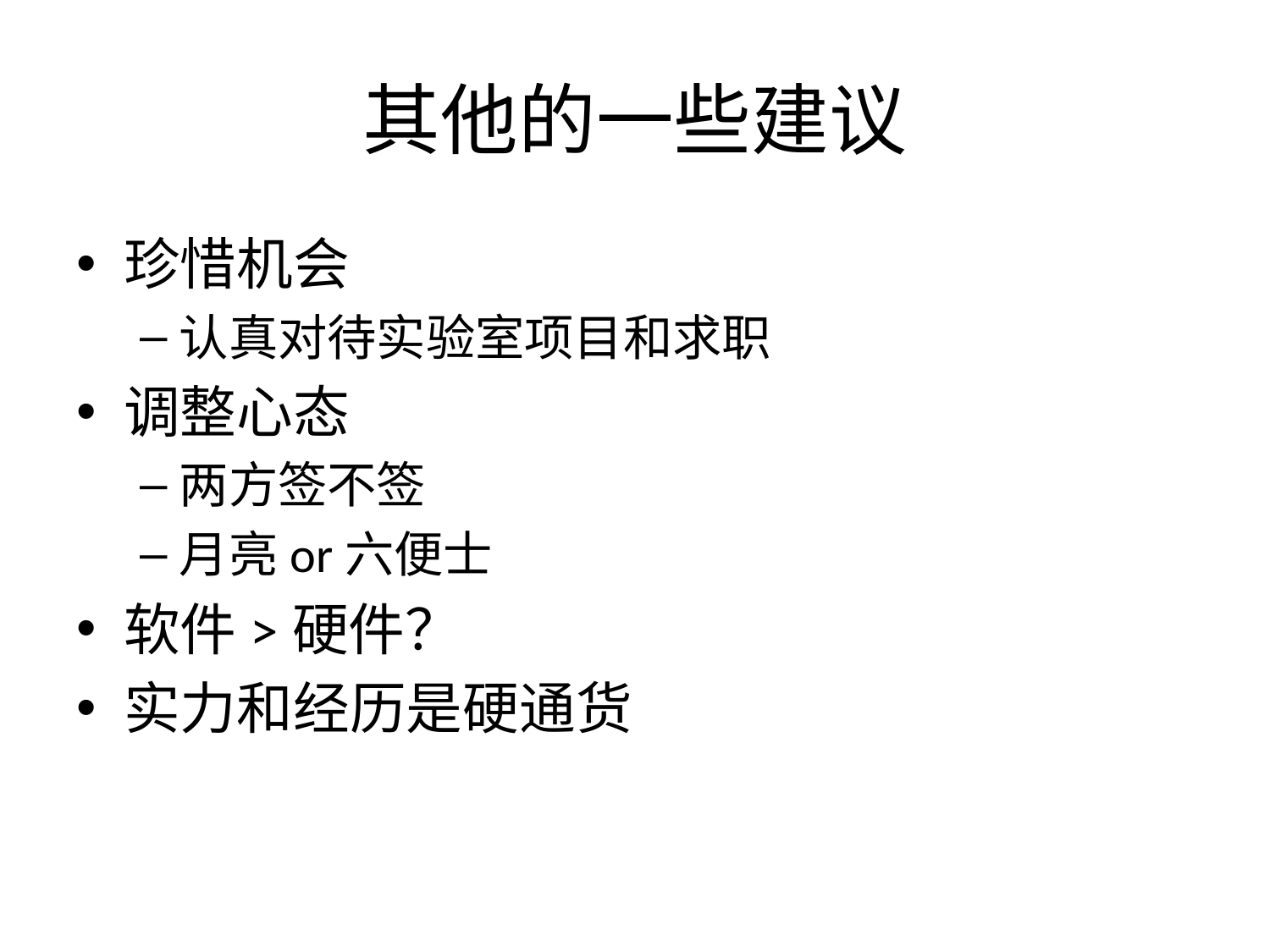

# 其他的一些建议
珍惜机会
认真对待实验室项目和求职
调整心态
两方签不签
月亮or六便士
软件>硬件？
实力和经历是硬通货